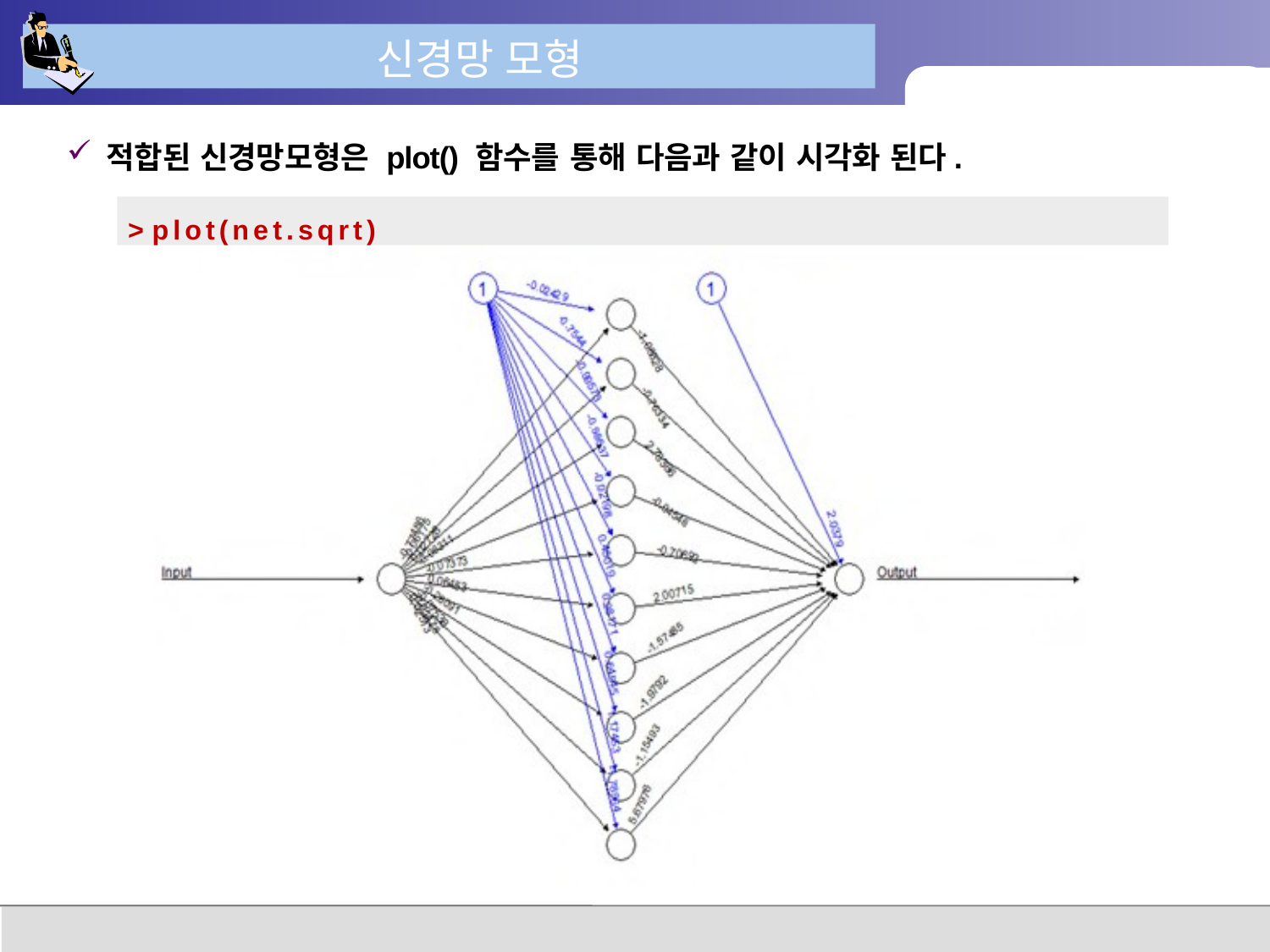

# 신경망 모형
적합된 신경망모형은 plot() 함수를 통해 다음과 같이 시각화 된다.
> plot(net.sqrt)